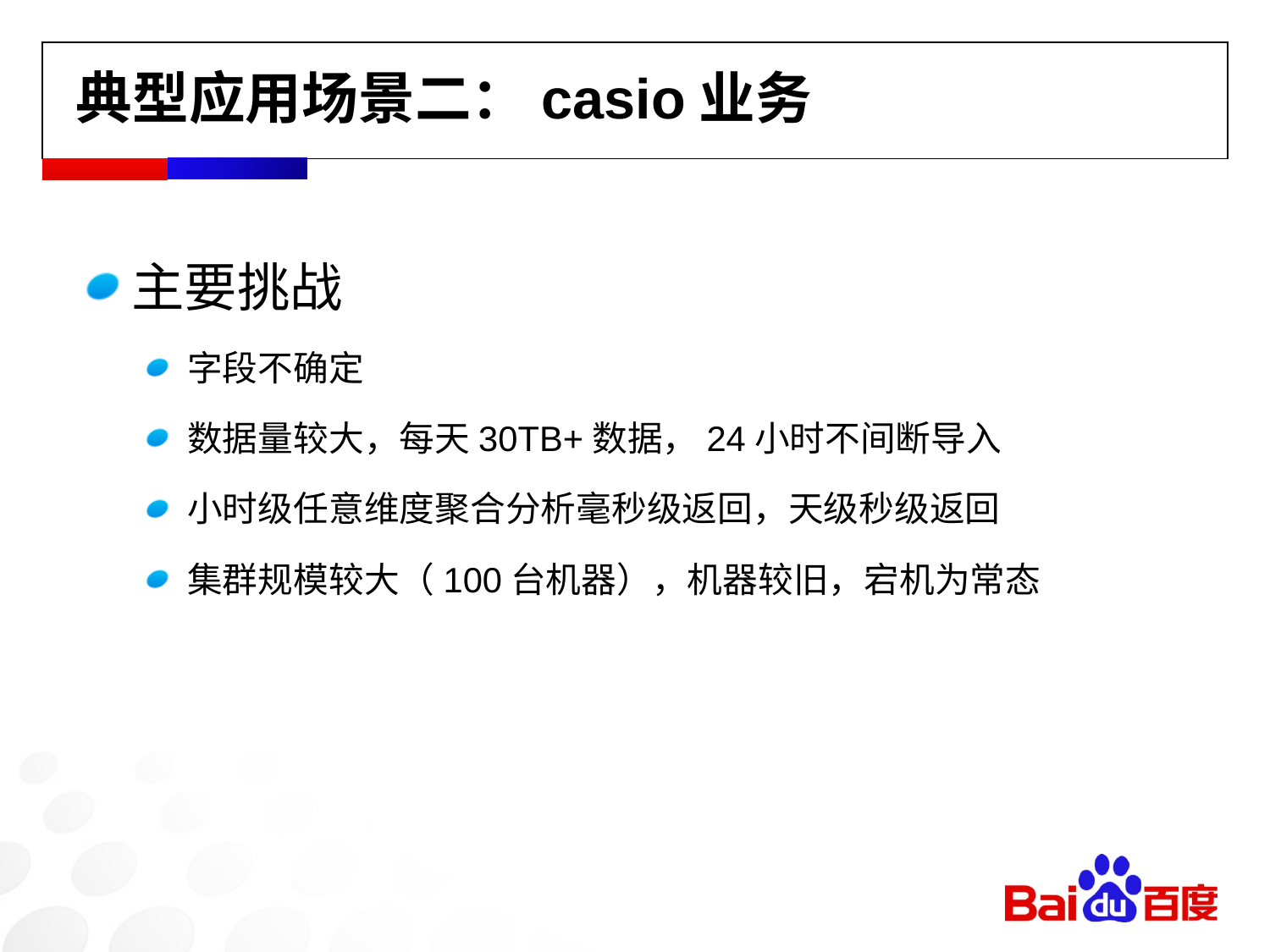

典型应用场景二：casio业务
主要挑战
字段不确定
数据量较大，每天30TB+数据，24小时不间断导入
小时级任意维度聚合分析毫秒级返回，天级秒级返回
集群规模较大（100台机器），机器较旧，宕机为常态